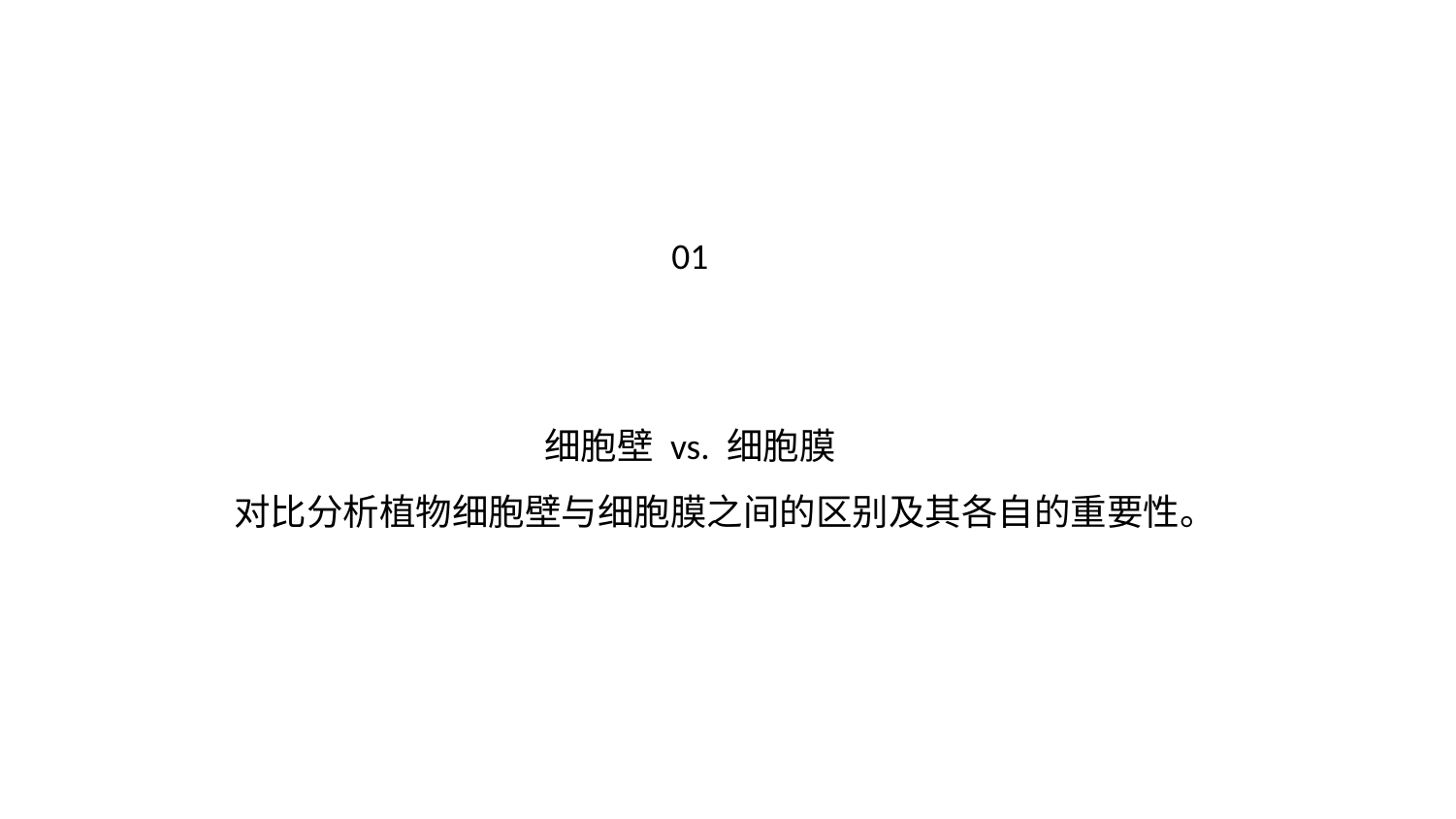

01
细胞壁 vs. 细胞膜
对比分析植物细胞壁与细胞膜之间的区别及其各自的重要性。